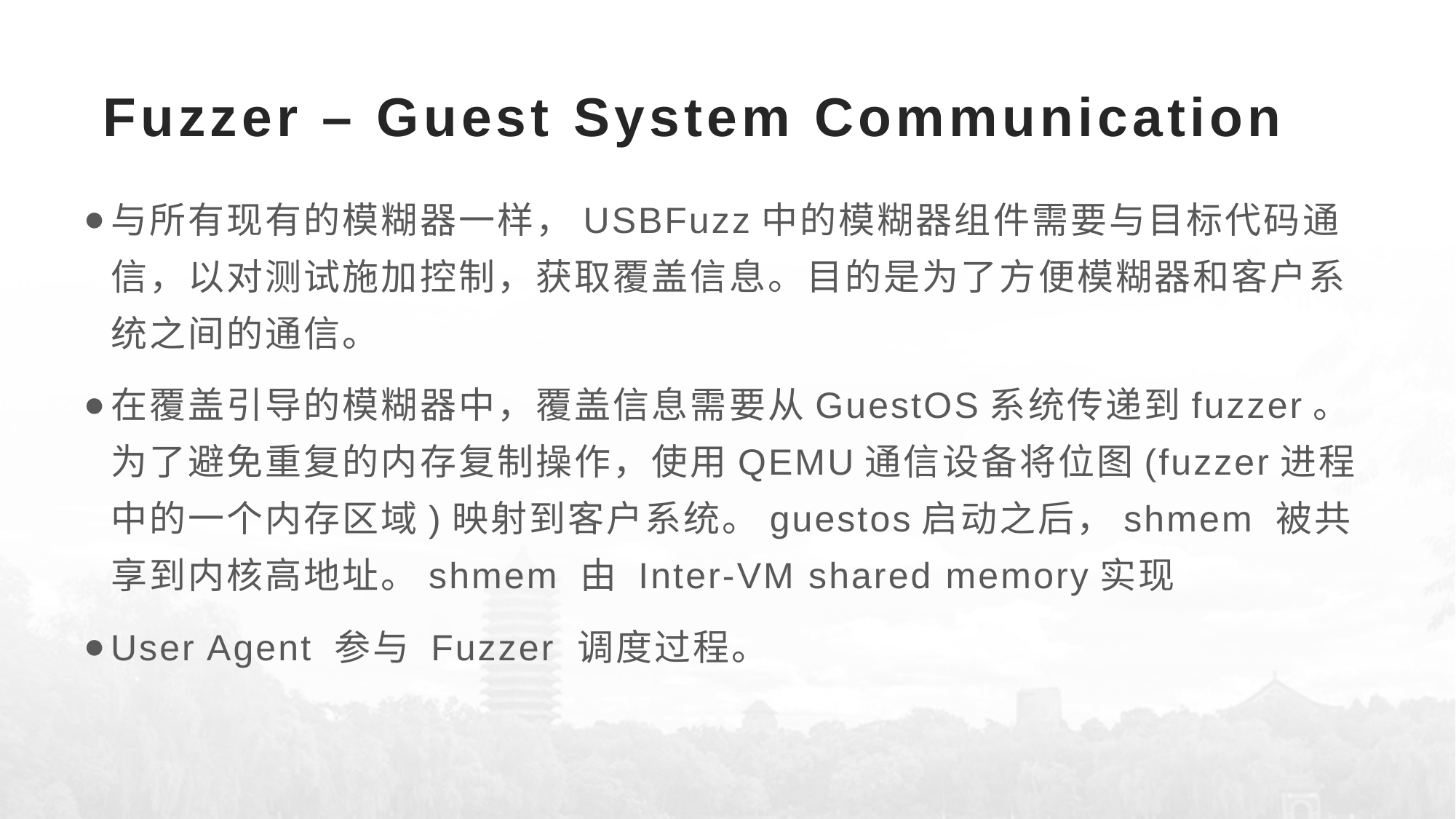

# Fuzzer – Guest System Communication
与所有现有的模糊器一样，USBFuzz中的模糊器组件需要与目标代码通信，以对测试施加控制，获取覆盖信息。目的是为了方便模糊器和客户系统之间的通信。
在覆盖引导的模糊器中，覆盖信息需要从GuestOS系统传递到fuzzer。为了避免重复的内存复制操作，使用QEMU通信设备将位图(fuzzer进程中的一个内存区域)映射到客户系统。guestos启动之后，shmem 被共享到内核高地址。shmem 由 Inter-VM shared memory实现
User Agent 参与 Fuzzer 调度过程。